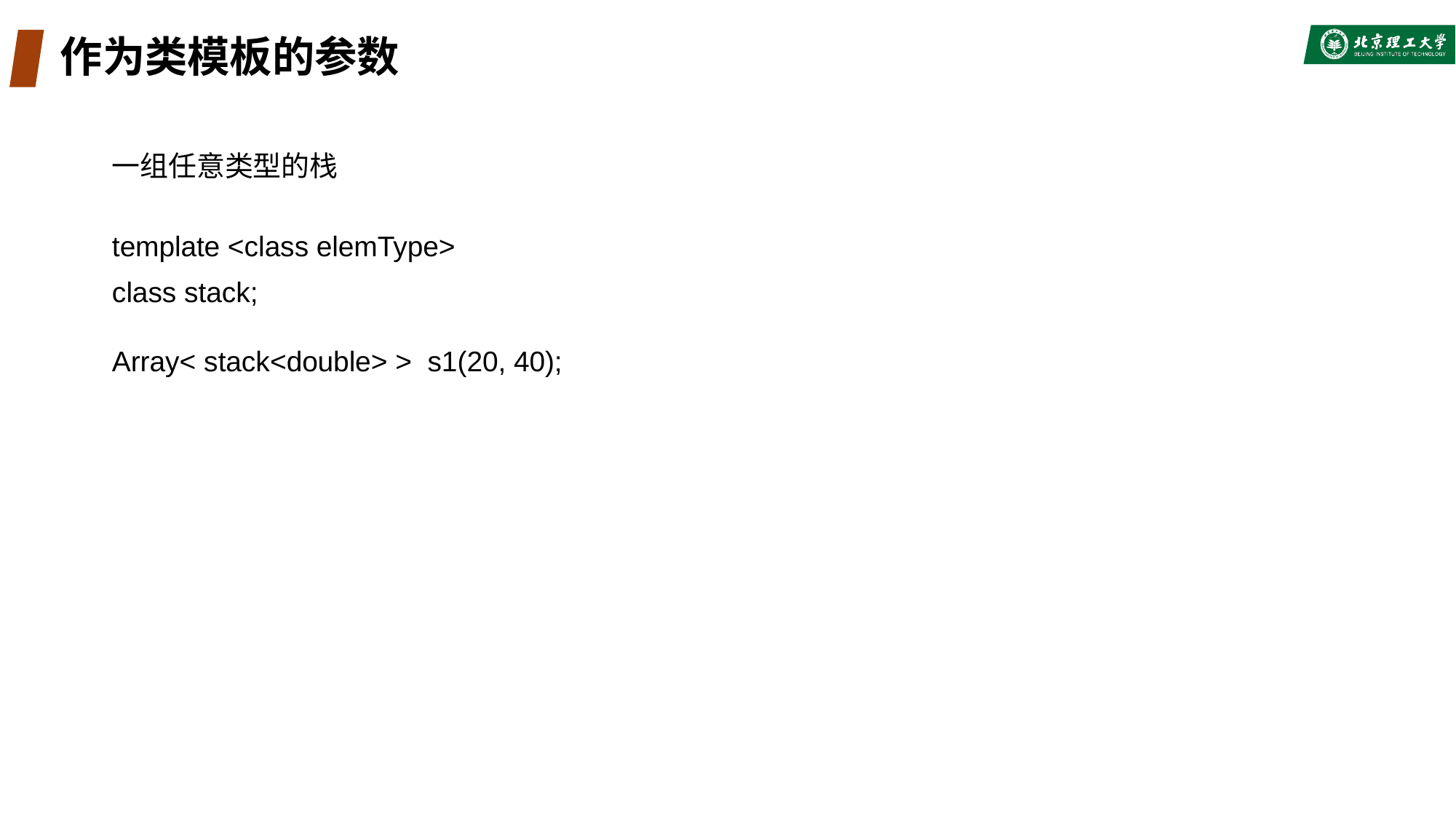

# 作为类模板的参数
一组任意类型的栈

template <class elemType>
class stack;

Array< stack<double> >  s1(20, 40);